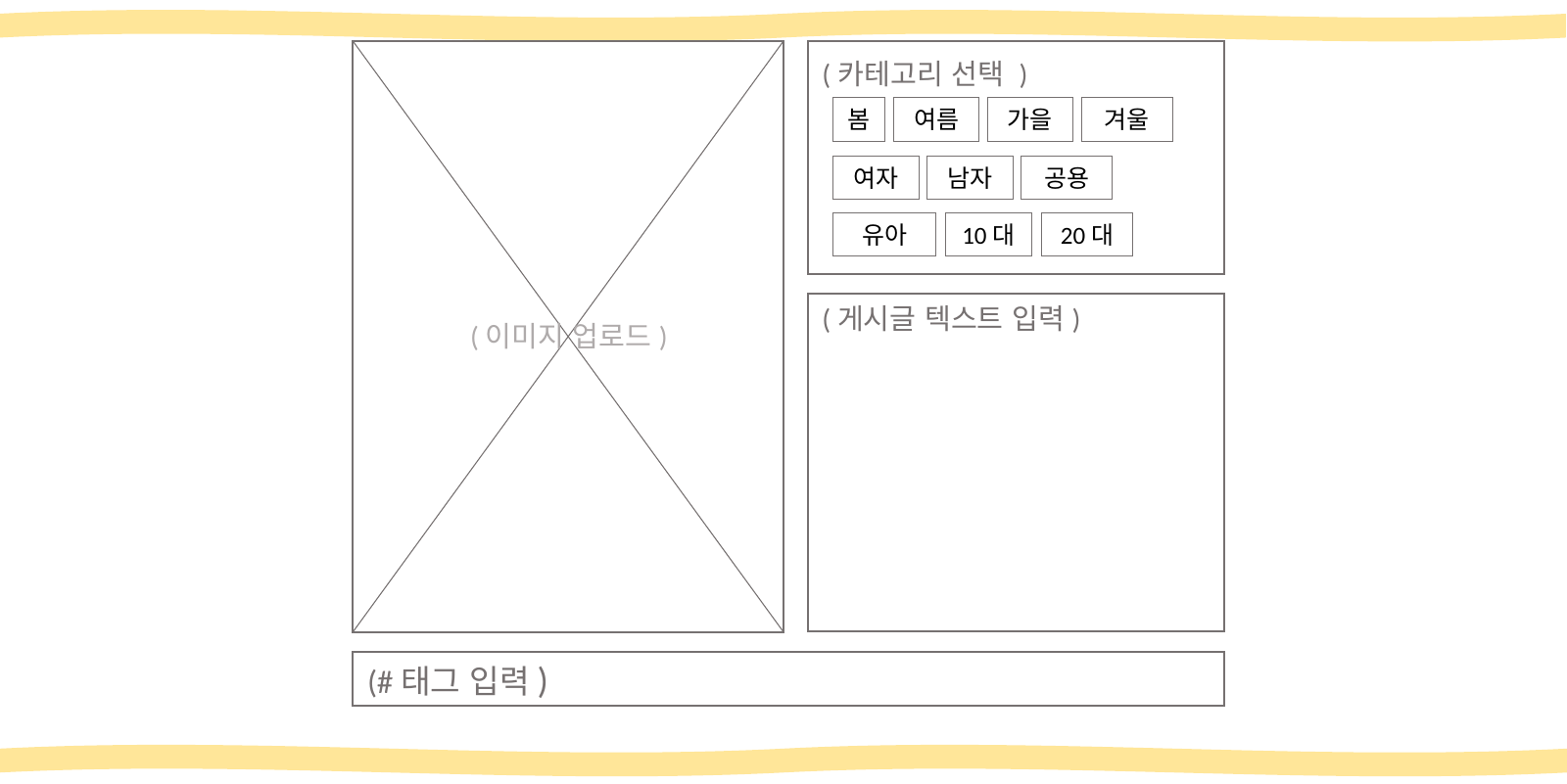

(카테고리 선택 )
봄
겨울
여름
가을
공용
여자
남자
10대
20대
유아

(게시글 텍스트 입력)

(이미지 업로드)
(#태그 입력)